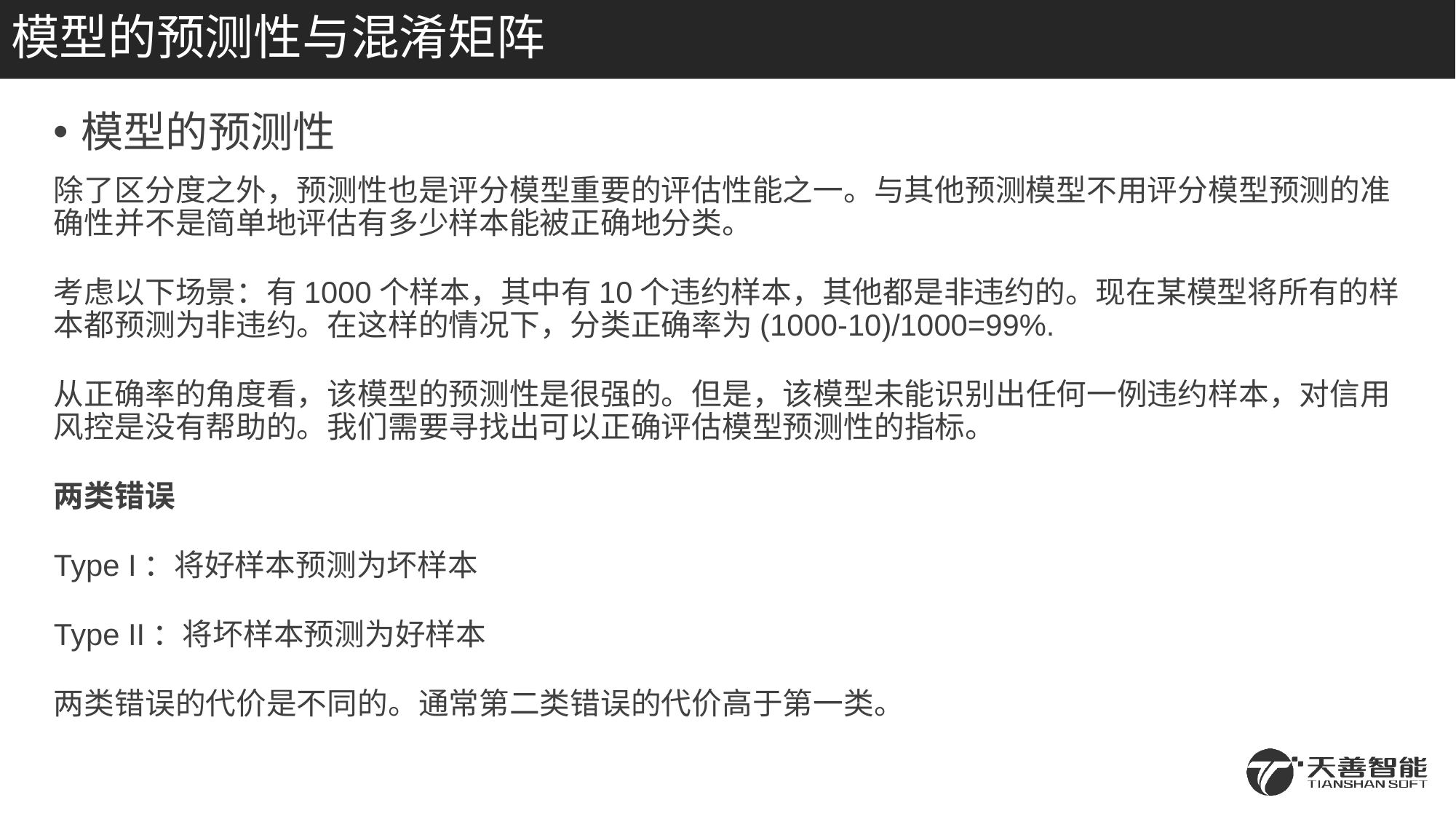

# 模型的预测性与混淆矩阵
模型的预测性
除了区分度之外，预测性也是评分模型重要的评估性能之一。与其他预测模型不用评分模型预测的准确性并不是简单地评估有多少样本能被正确地分类。
考虑以下场景：有1000个样本，其中有10个违约样本，其他都是非违约的。现在某模型将所有的样本都预测为非违约。在这样的情况下，分类正确率为(1000-10)/1000=99%.
从正确率的角度看，该模型的预测性是很强的。但是，该模型未能识别出任何一例违约样本，对信用风控是没有帮助的。我们需要寻找出可以正确评估模型预测性的指标。
两类错误
Type I：将好样本预测为坏样本
Type II：将坏样本预测为好样本
两类错误的代价是不同的。通常第二类错误的代价高于第一类。